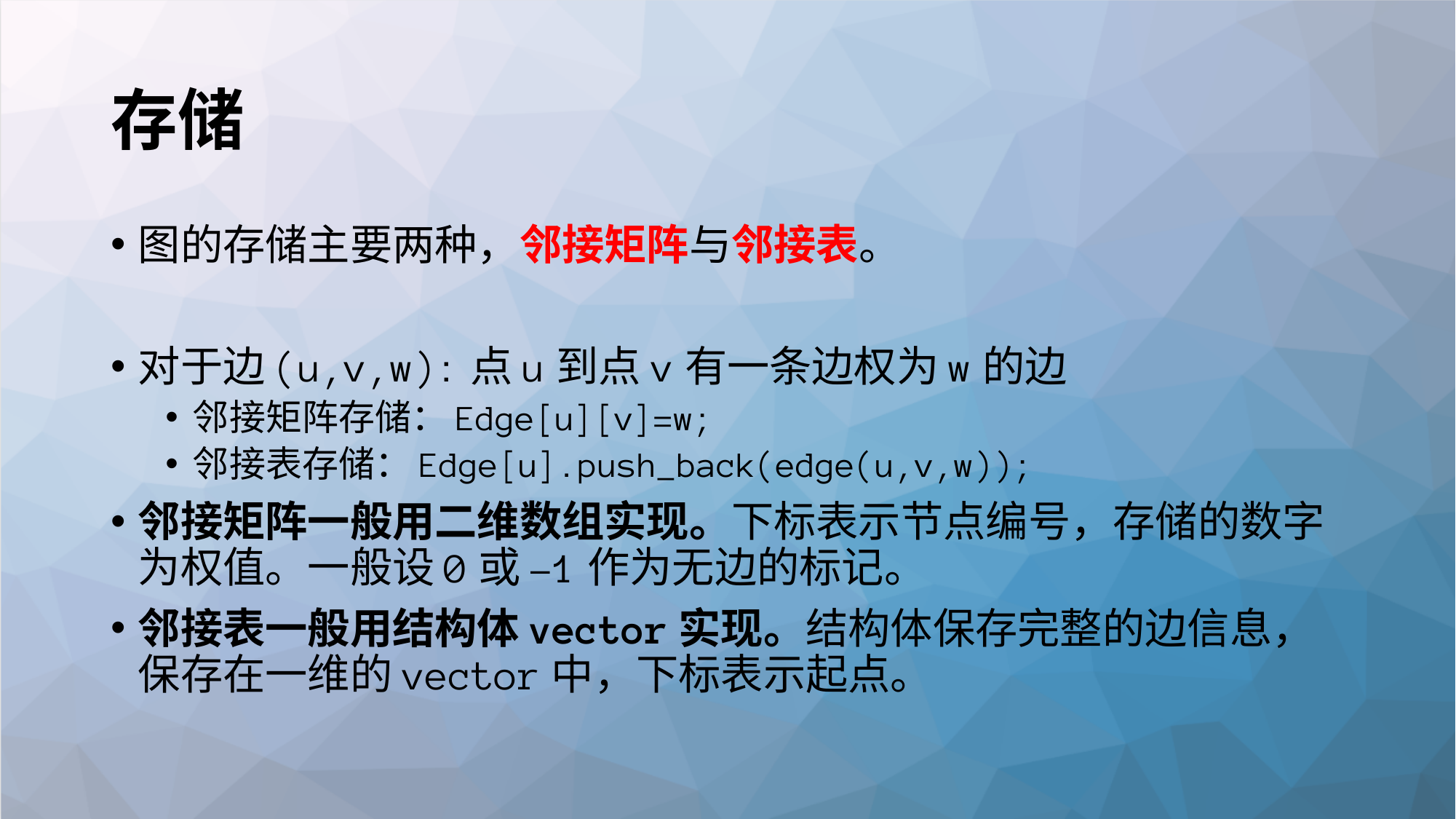

# 存储
图的存储主要两种，邻接矩阵与邻接表。

对于边(u,v,w):点u到点v有一条边权为w的边
邻接矩阵存储：Edge[u][v]=w;
邻接表存储：Edge[u].push_back(edge(u,v,w));
邻接矩阵一般用二维数组实现。下标表示节点编号，存储的数字为权值。一般设0或-1作为无边的标记。
邻接表一般用结构体vector实现。结构体保存完整的边信息，保存在一维的vector中，下标表示起点。